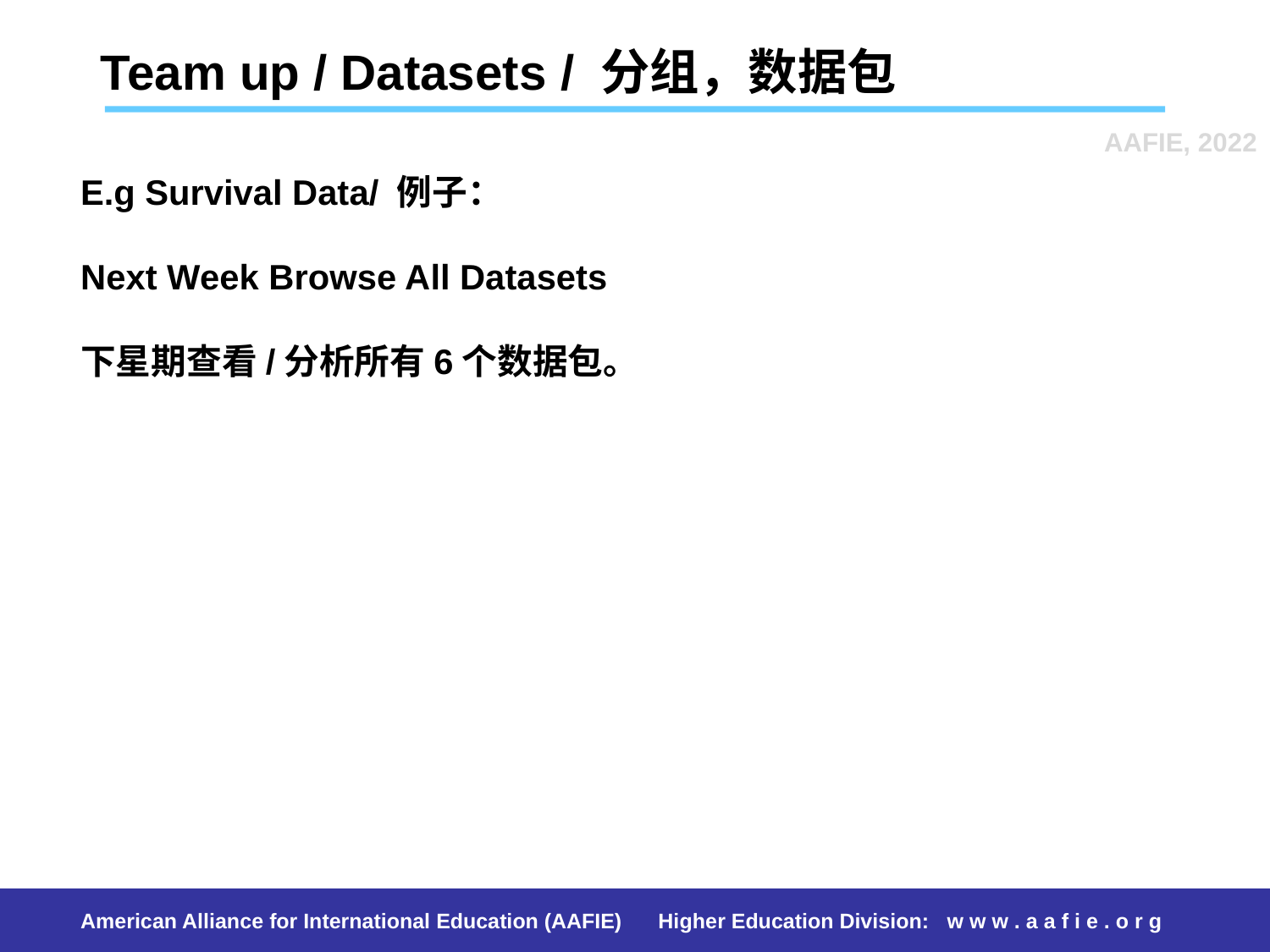

Team up / Datasets / 分组，数据包
AAFIE, 2022
E.g Survival Data/ 例子：

Next Week Browse All Datasets

下星期查看/分析所有6个数据包。